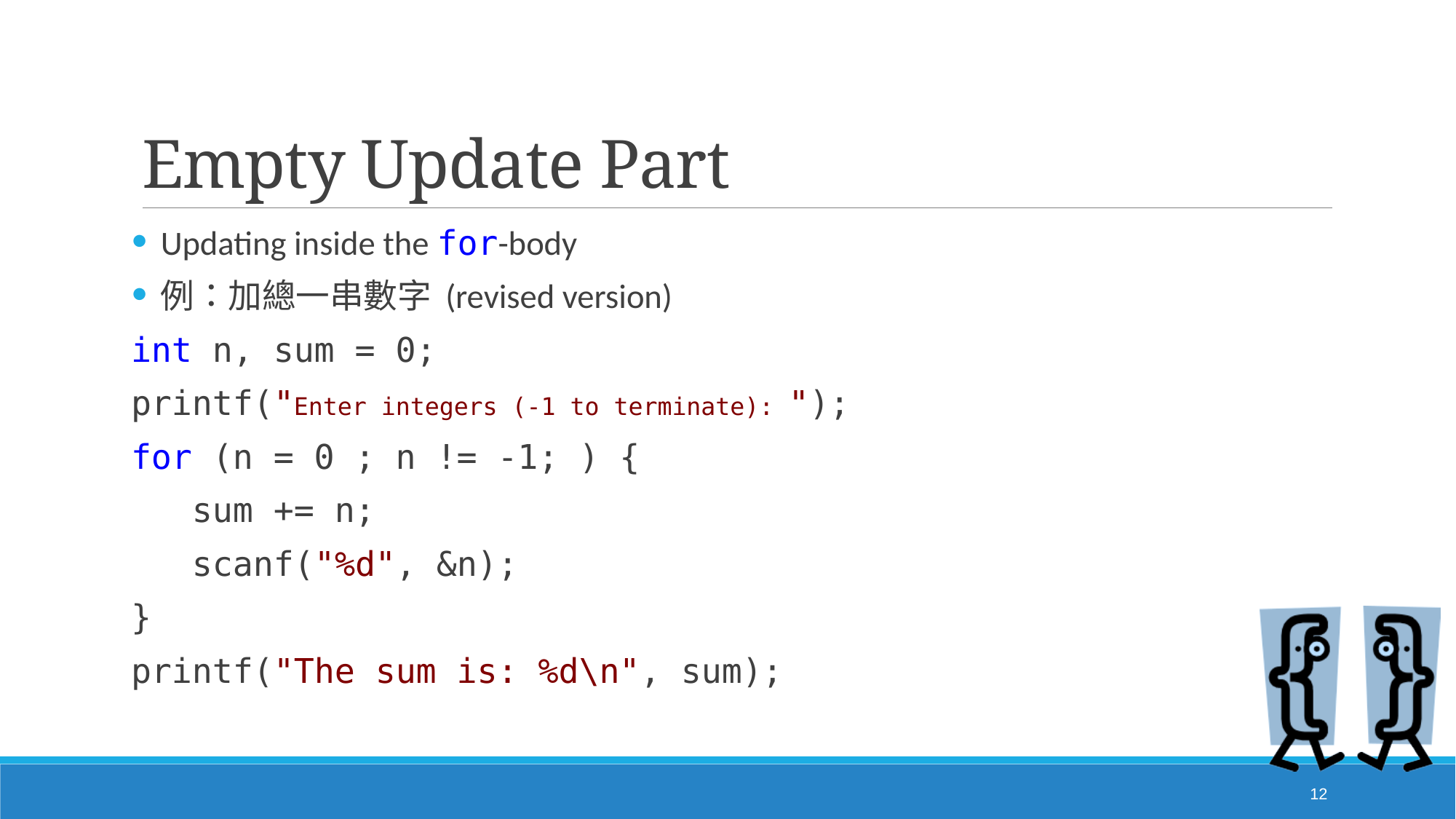

# Empty Update Part
Updating inside the for-body
例：加總一串數字 (revised version)
int n, sum = 0;
printf("Enter integers (-1 to terminate): ");
for (n = 0 ; n != -1; ) {
   sum += n;
   scanf("%d", &n);
}
printf("The sum is: %d\n", sum);

12